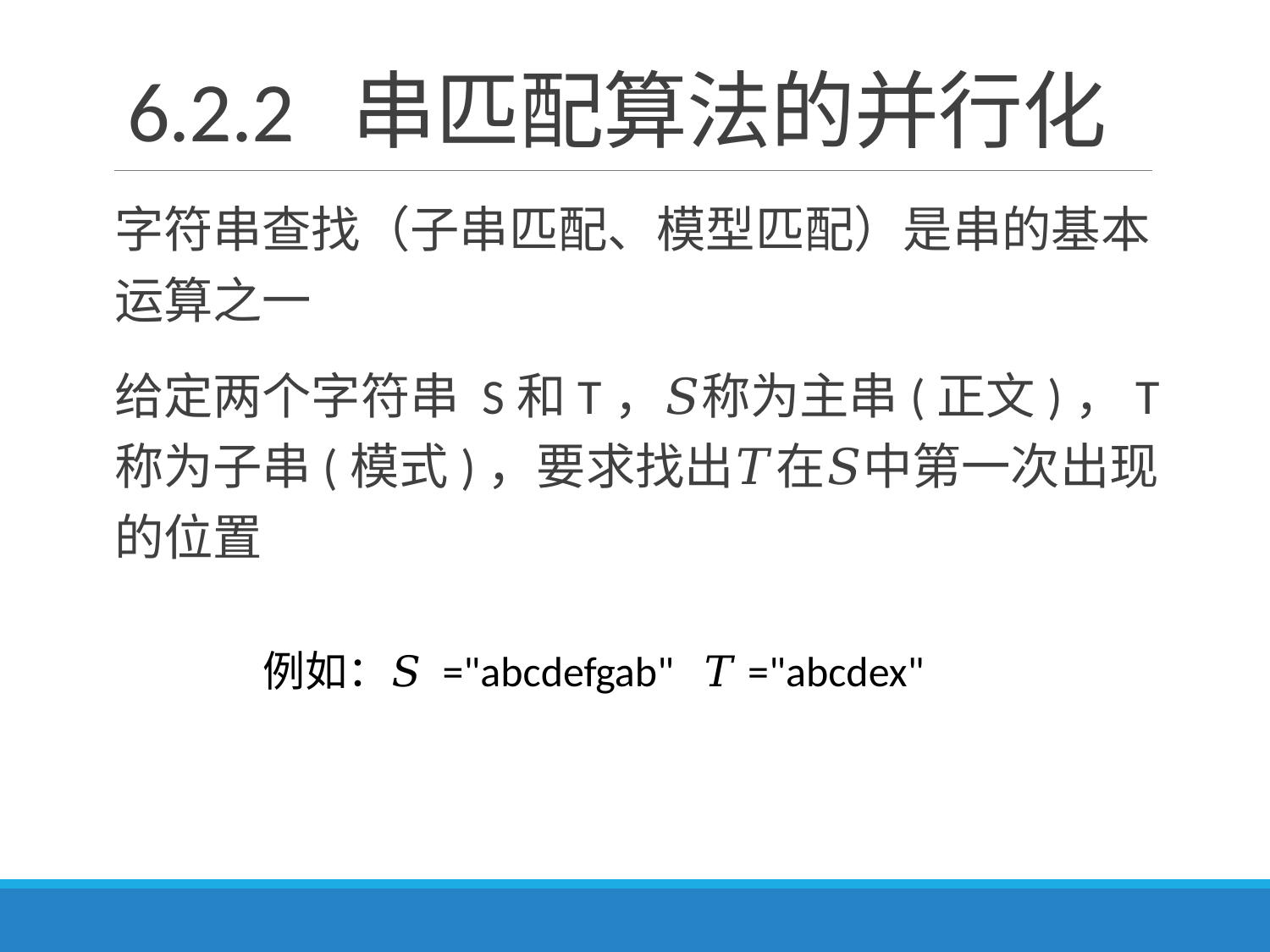

# 6.2.2  串匹配算法的并行化
字符串查找（子串匹配、模型匹配）是串的基本运算之一
给定两个字符串 S和T，𝑆称为主串(正文)，T称为子串(模式)，要求找出𝑇在𝑆中第一次出现的位置

例如：𝑆 ="abcdefgab"   𝑇 ="abcdex"
15